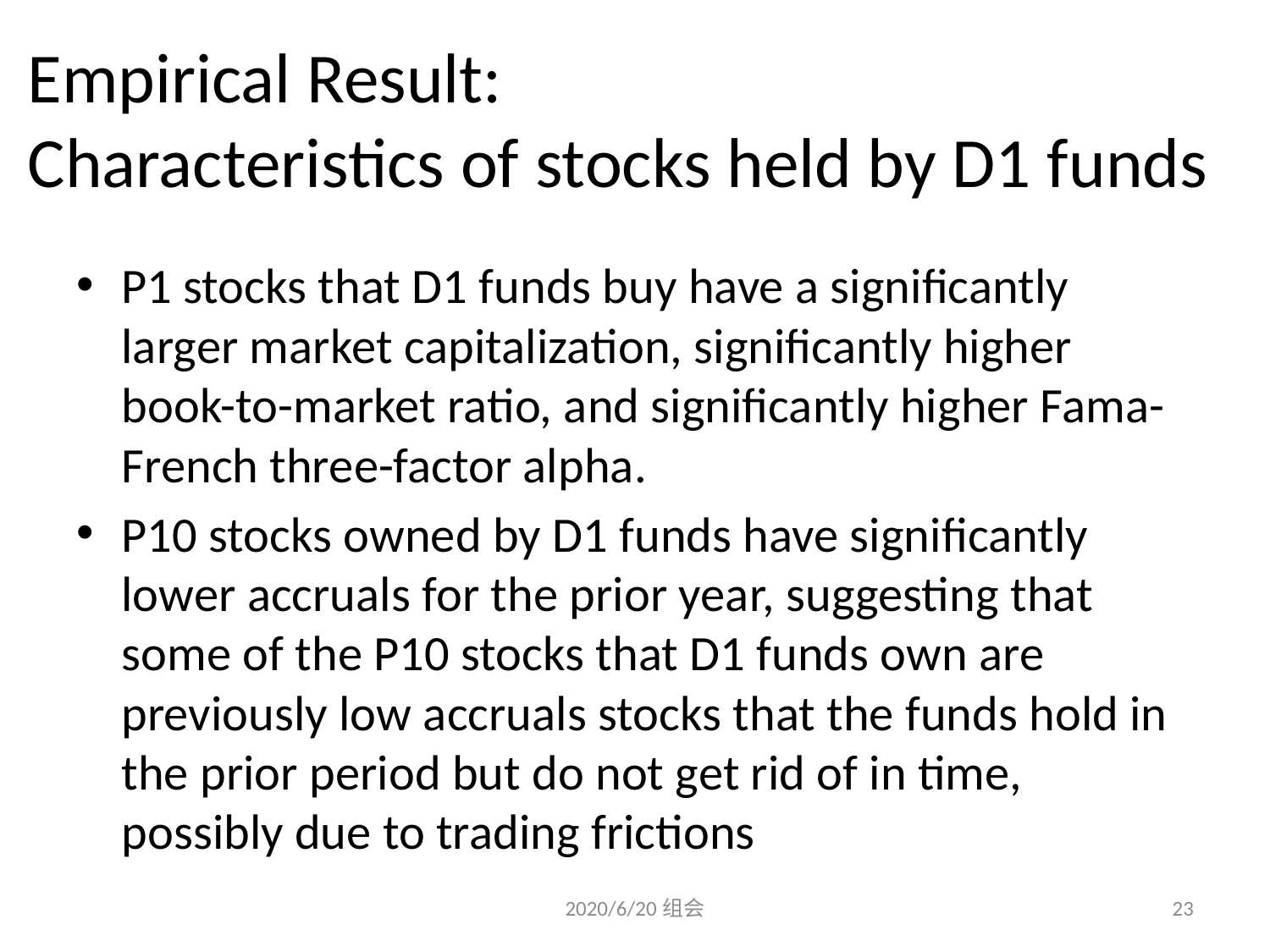

# Empirical Result: Characteristics of stocks held by D1 funds
P1 stocks that D1 funds buy have a significantly larger market capitalization, significantly higher book-to-market ratio, and significantly higher Fama-French three-factor alpha.
P10 stocks owned by D1 funds have significantly lower accruals for the prior year, suggesting that some of the P10 stocks that D1 funds own are previously low accruals stocks that the funds hold in the prior period but do not get rid of in time, possibly due to trading frictions
2020/6/20组会
23